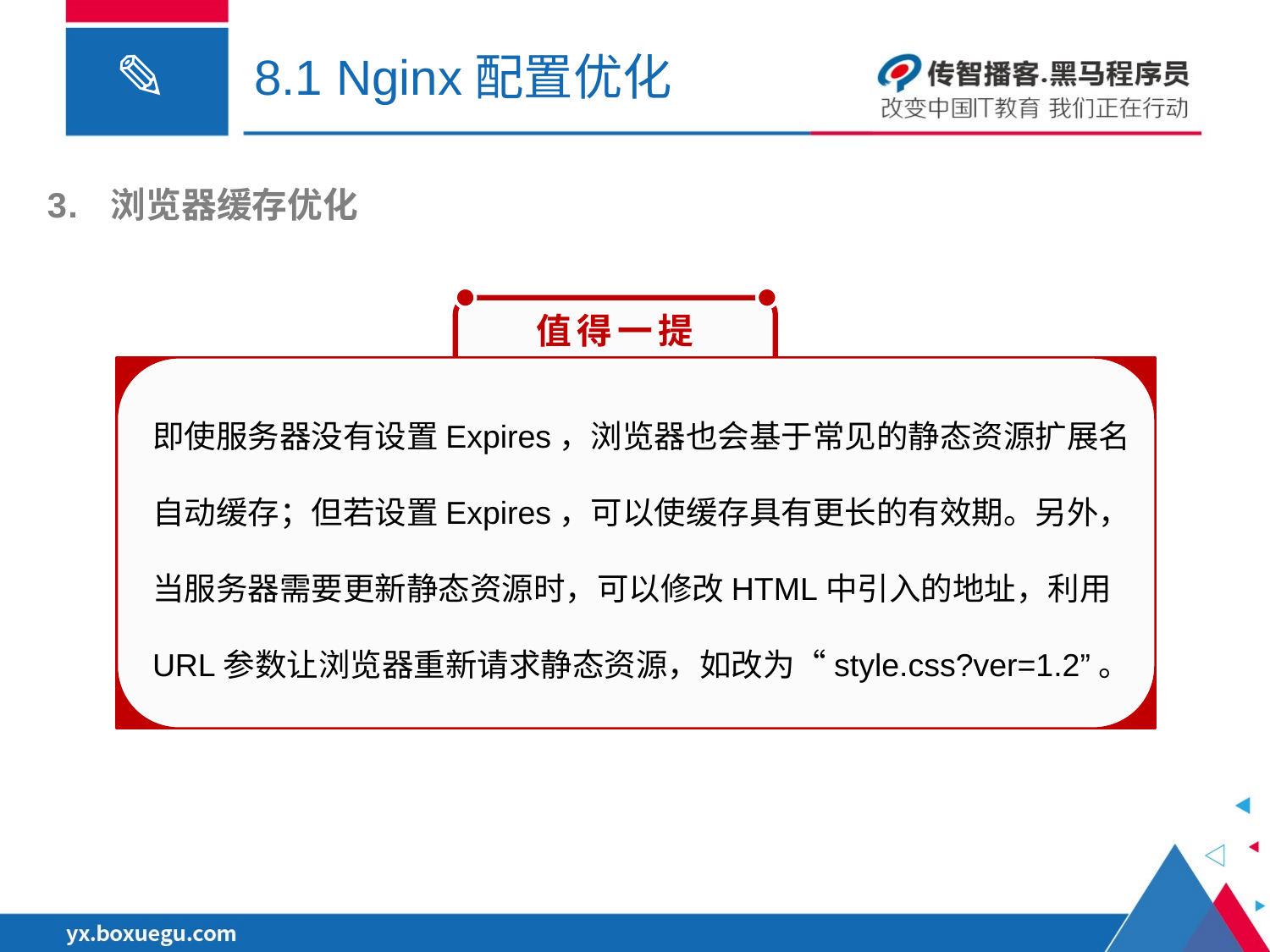

# 8.1 Nginx配置优化
浏览器缓存优化

值得一提

即使服务器没有设置Expires，浏览器也会基于常见的静态资源扩展名自动缓存；但若设置Expires，可以使缓存具有更长的有效期。另外，当服务器需要更新静态资源时，可以修改HTML中引入的地址，利用URL参数让浏览器重新请求静态资源，如改为“style.css?ver=1.2”。